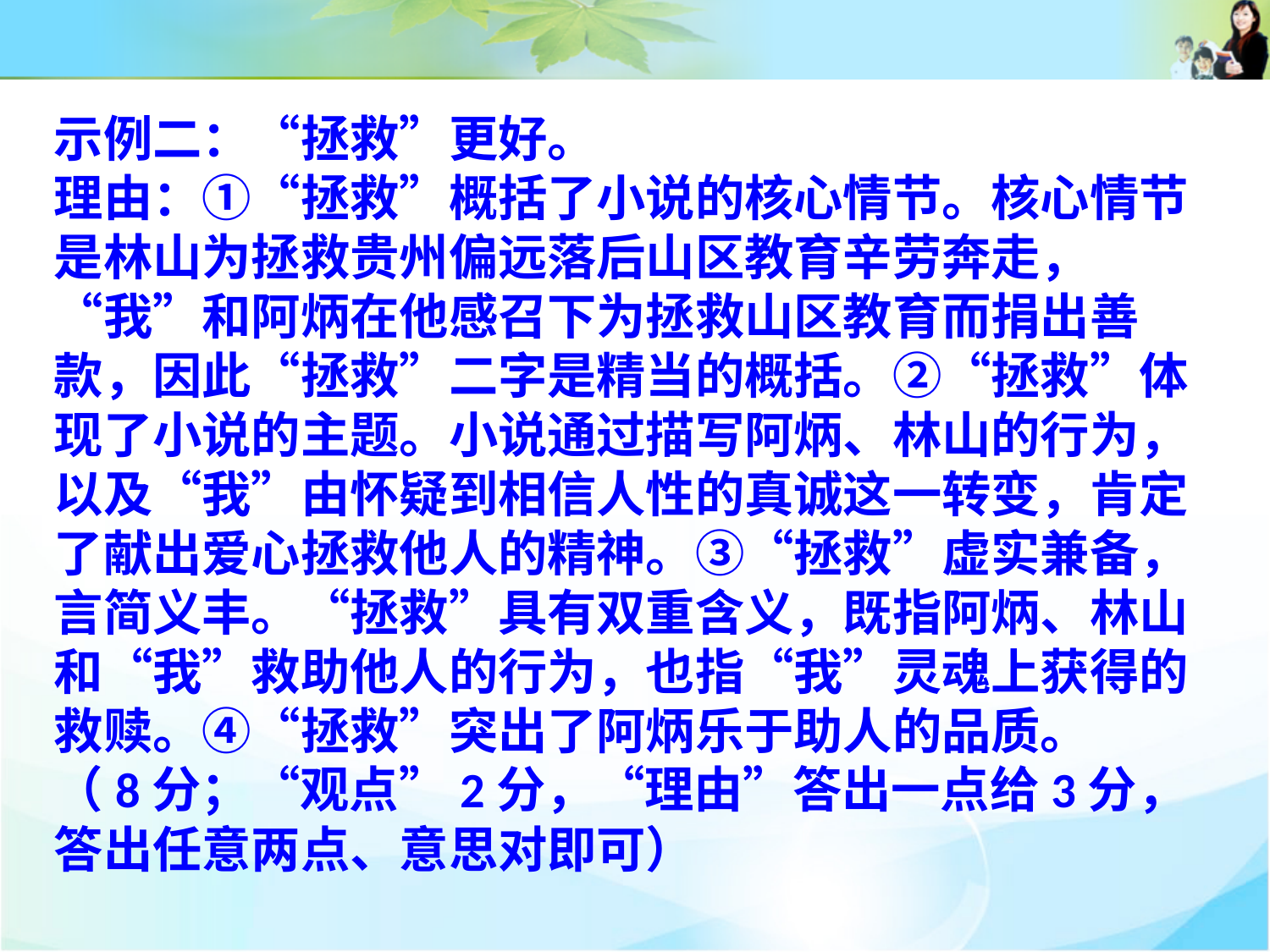

示例二：“拯救”更好。
理由：①“拯救”概括了小说的核心情节。核心情节是林山为拯救贵州偏远落后山区教育辛劳奔走，“我”和阿炳在他感召下为拯救山区教育而捐出善款，因此“拯救”二字是精当的概括。②“拯救”体现了小说的主题。小说通过描写阿炳、林山的行为，以及“我”由怀疑到相信人性的真诚这一转变，肯定了献出爱心拯救他人的精神。③“拯救”虚实兼备，言简义丰。“拯救”具有双重含义，既指阿炳、林山和“我”救助他人的行为，也指“我”灵魂上获得的救赎。④“拯救”突出了阿炳乐于助人的品质。
（8分；“观点”2分，“理由”答出一点给3分，答出任意两点、意思对即可）